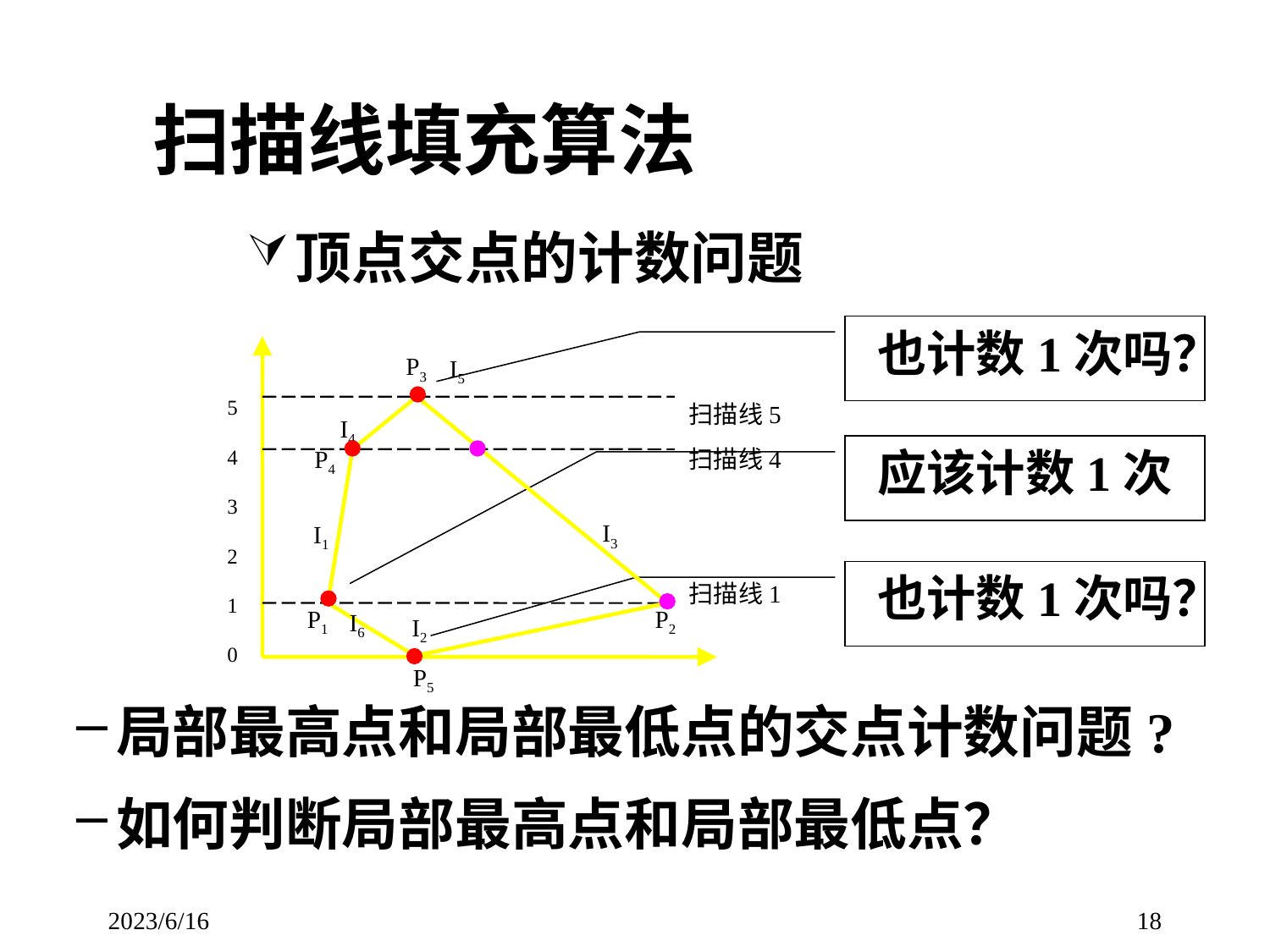

# 扫描线填充算法
顶点交点的计数问题
也计数1次吗？

P3
I5
5
4
3
2
1
0
扫描线5
扫描线4

扫描线1

I4
应该计数1次
P4

I3
I1
也计数1次吗？

P2
P1
I6

I2

P5

局部最高点和局部最低点的交点计数问题?
如何判断局部最高点和局部最低点？
2023/6/16
18